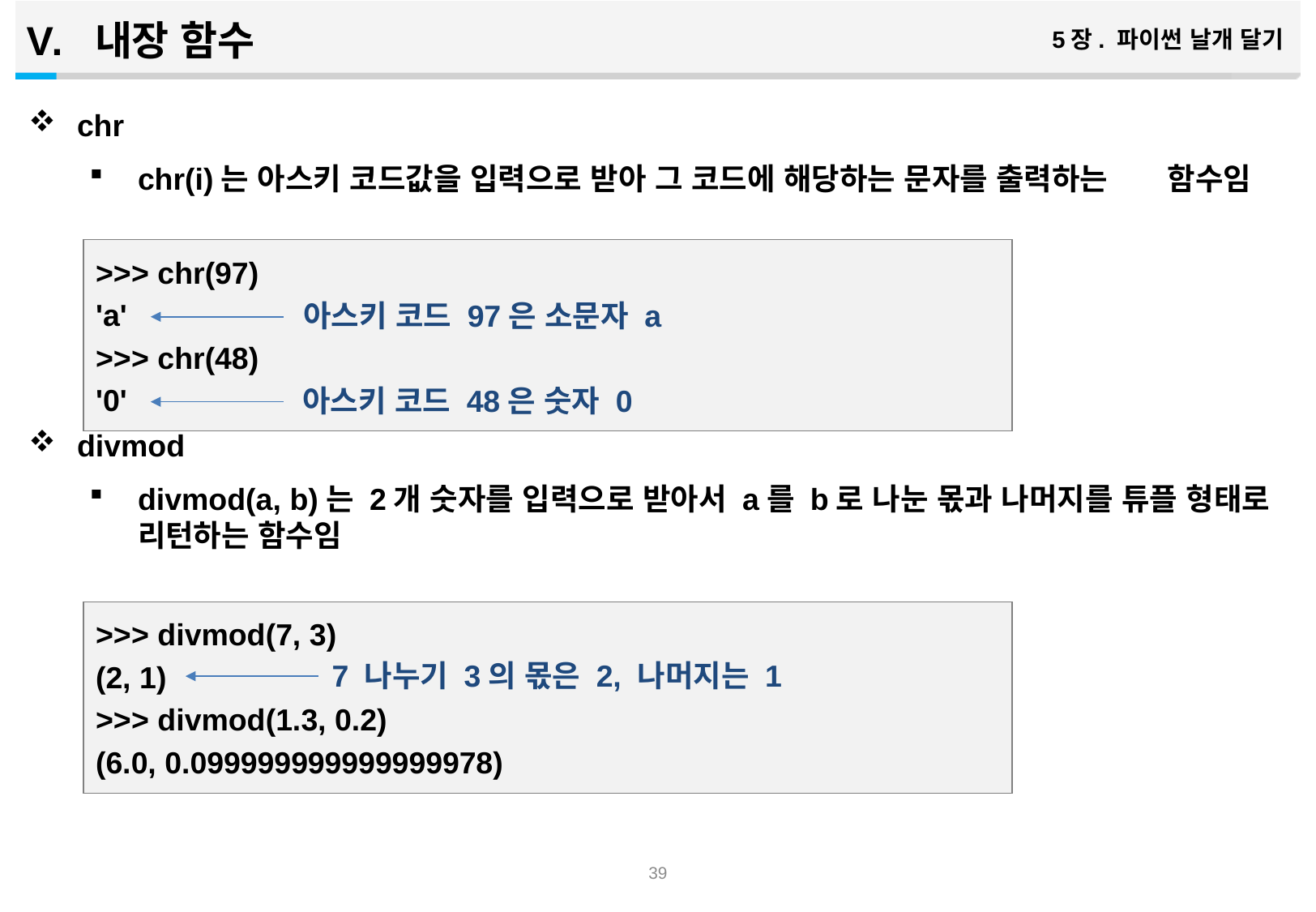

내장 함수
5장. 파이썬 날개 달기
chr
chr(i)는 아스키 코드값을 입력으로 받아 그 코드에 해당하는 문자를 출력하는       함수임

divmod
divmod(a, b)는 2개 숫자를 입력으로 받아서 a를 b로 나눈 몫과 나머지를 튜플 형태로 리턴하는 함수임

>>> chr(97)
'a'
>>> chr(48)
'0'
아스키 코드 97은 소문자 a
아스키 코드 48은 숫자 0
>>> divmod(7, 3)
(2, 1)
>>> divmod(1.3, 0.2)
(6.0, 0.099999999999999978)
7 나누기 3의 몫은 2, 나머지는 1
39